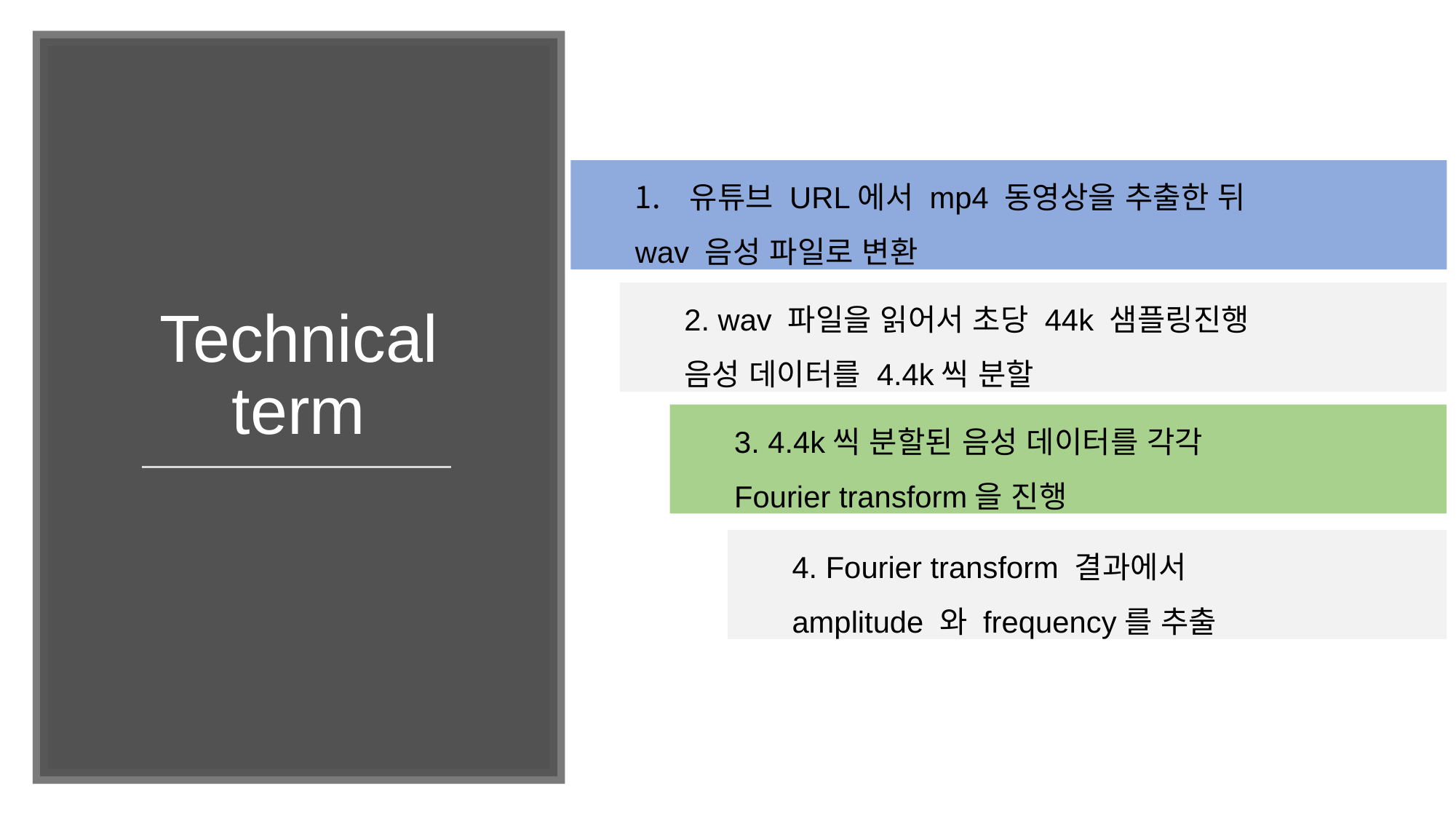

# Technical term
유튜브 URL에서 mp4 동영상을 추출한 뒤
wav 음성 파일로 변환
2. wav 파일을 읽어서 초당 44k 샘플링진행
음성 데이터를 4.4k씩 분할
3. 4.4k씩 분할된 음성 데이터를 각각
Fourier transform을 진행
4. Fourier transform 결과에서
amplitude 와 frequency를 추출